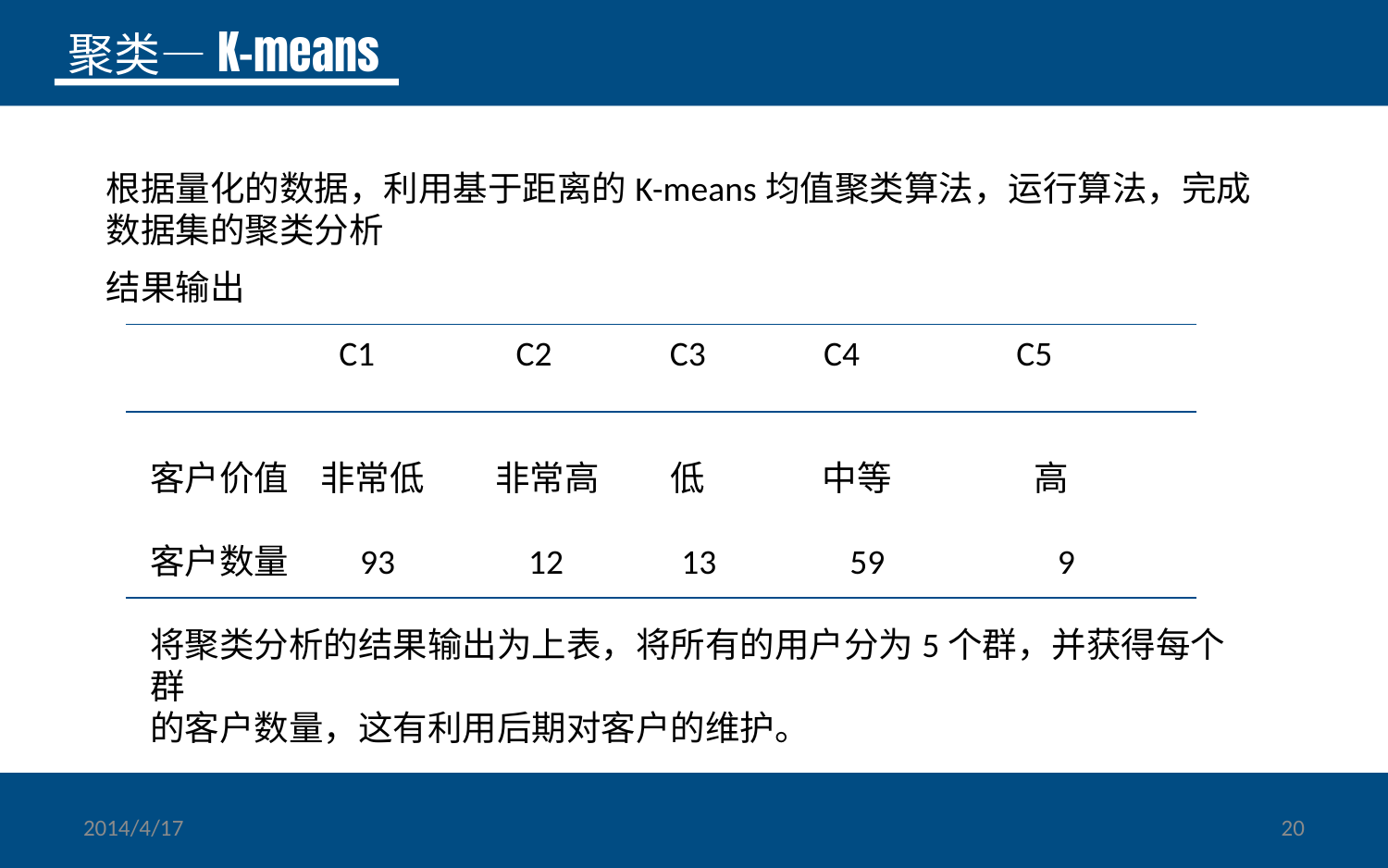

聚类—K-means

根据量化的数据，利用基于距离的K-means均值聚类算法，运行算法，完成数据集的聚类分析
结果输出
                        C1                  C2               C3               C4                    C5

客户价值    非常低         非常高         低               中等                  高

客户数量        93                 12               13                 59                      9

将聚类分析的结果输出为上表，将所有的用户分为5个群，并获得每个群
的客户数量，这有利用后期对客户的维护。

2014/4/17
20